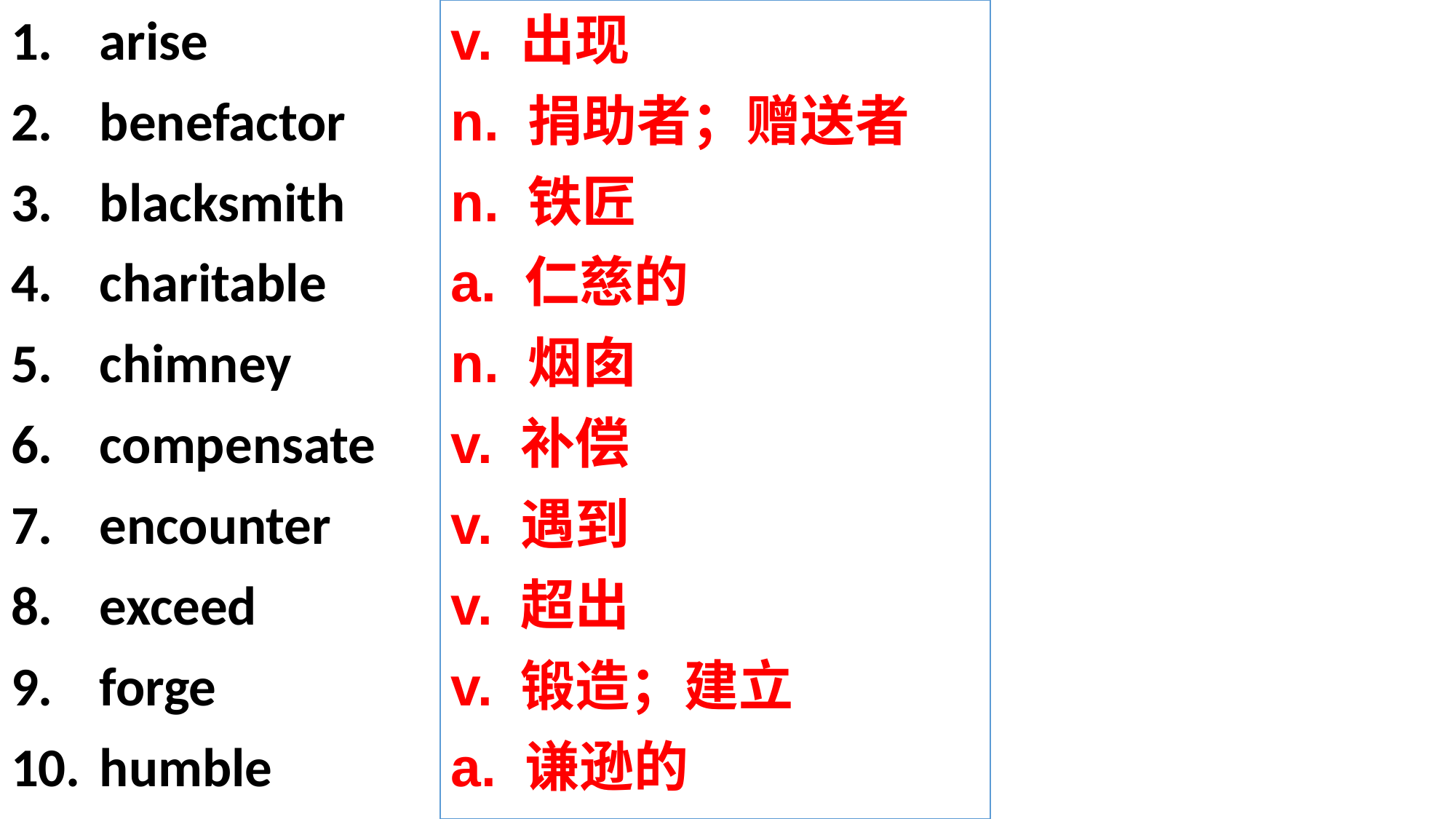

arise
benefactor
blacksmith
charitable
chimney
compensate
encounter
exceed
forge
humble
v. 出现
n. 捐助者；赠送者
n. 铁匠
a. 仁慈的
n. 烟囱
v. 补偿
v. 遇到
v. 超出
v. 锻造；建立
a. 谦逊的